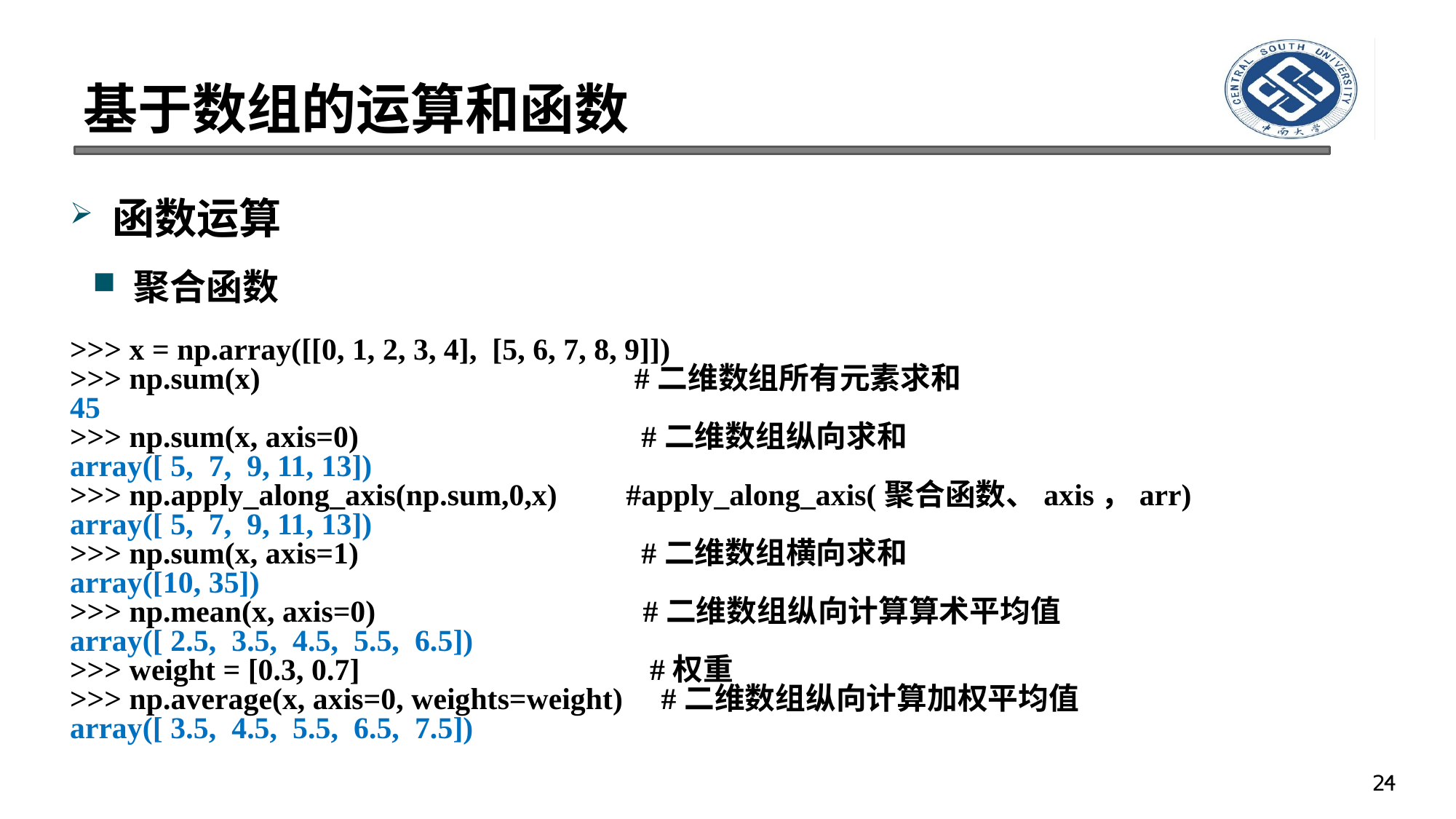

# 基于数组的运算和函数
函数运算
聚合函数

>>> x = np.array([[0, 1, 2, 3, 4],  [5, 6, 7, 8, 9]])
>>> np.sum(x)                                                 #二维数组所有元素求和
45
>>> np.sum(x, axis=0)                                     #二维数组纵向求和
array([ 5,  7,  9, 11, 13])
>>> np.apply_along_axis(np.sum,0,x)         #apply_along_axis(聚合函数、axis，arr)
array([ 5,  7,  9, 11, 13])
>>> np.sum(x, axis=1)                                     #二维数组横向求和
array([10, 35])
>>> np.mean(x, axis=0)                                   #二维数组纵向计算算术平均值
array([ 2.5,  3.5,  4.5,  5.5,  6.5])
>>> weight = [0.3, 0.7]                                      #权重
>>> np.average(x, axis=0, weights=weight)     #二维数组纵向计算加权平均值
array([ 3.5,  4.5,  5.5,  6.5,  7.5])
24